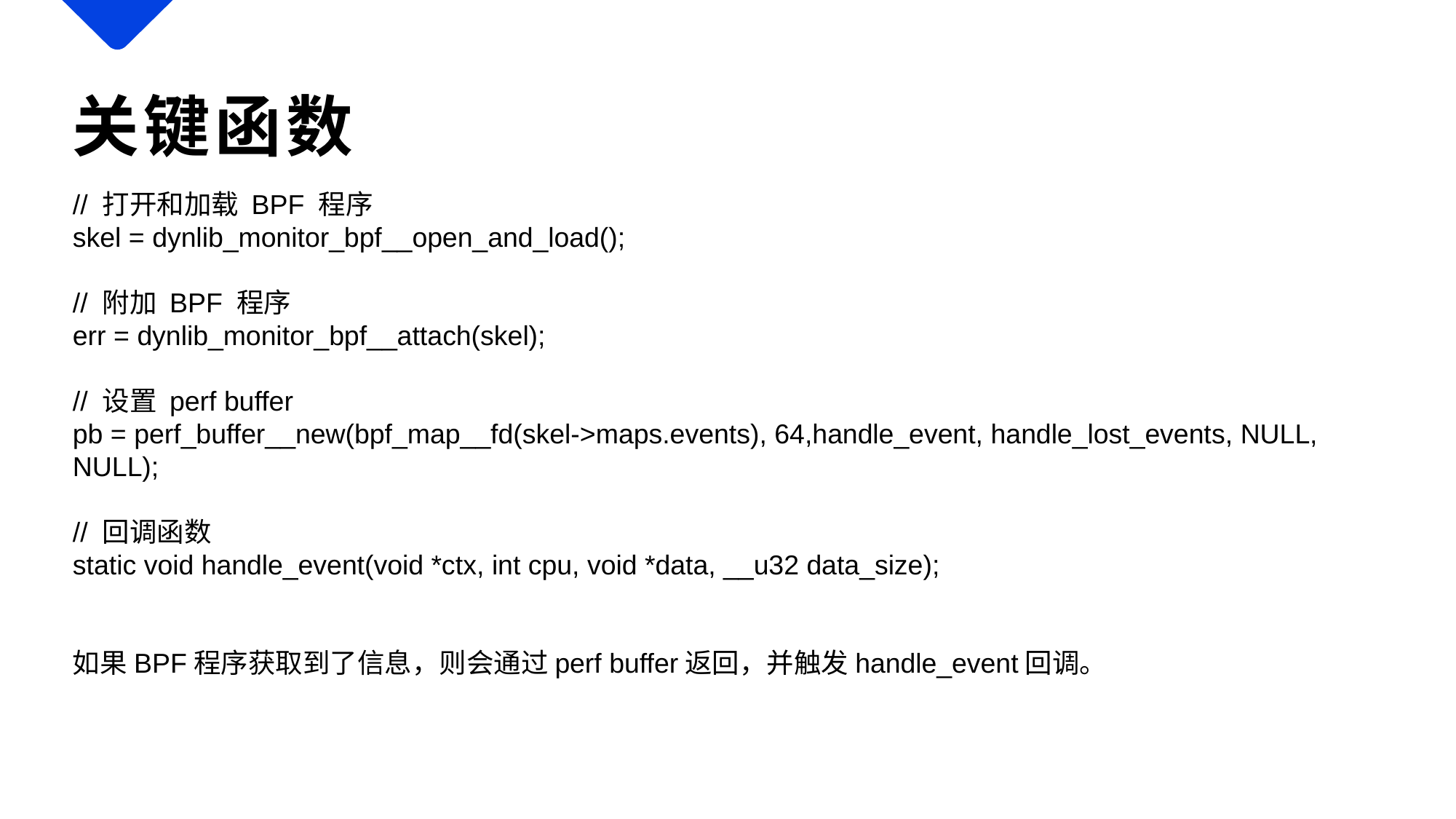

# 关键函数
// 打开和加载 BPF 程序
skel = dynlib_monitor_bpf__open_and_load();

// 附加 BPF 程序
err = dynlib_monitor_bpf__attach(skel);

// 设置 perf buffer
pb = perf_buffer__new(bpf_map__fd(skel->maps.events), 64,handle_event, handle_lost_events, NULL, NULL);

// 回调函数
static void handle_event(void *ctx, int cpu, void *data, __u32 data_size);

如果BPF程序获取到了信息，则会通过perf buffer返回，并触发handle_event回调。